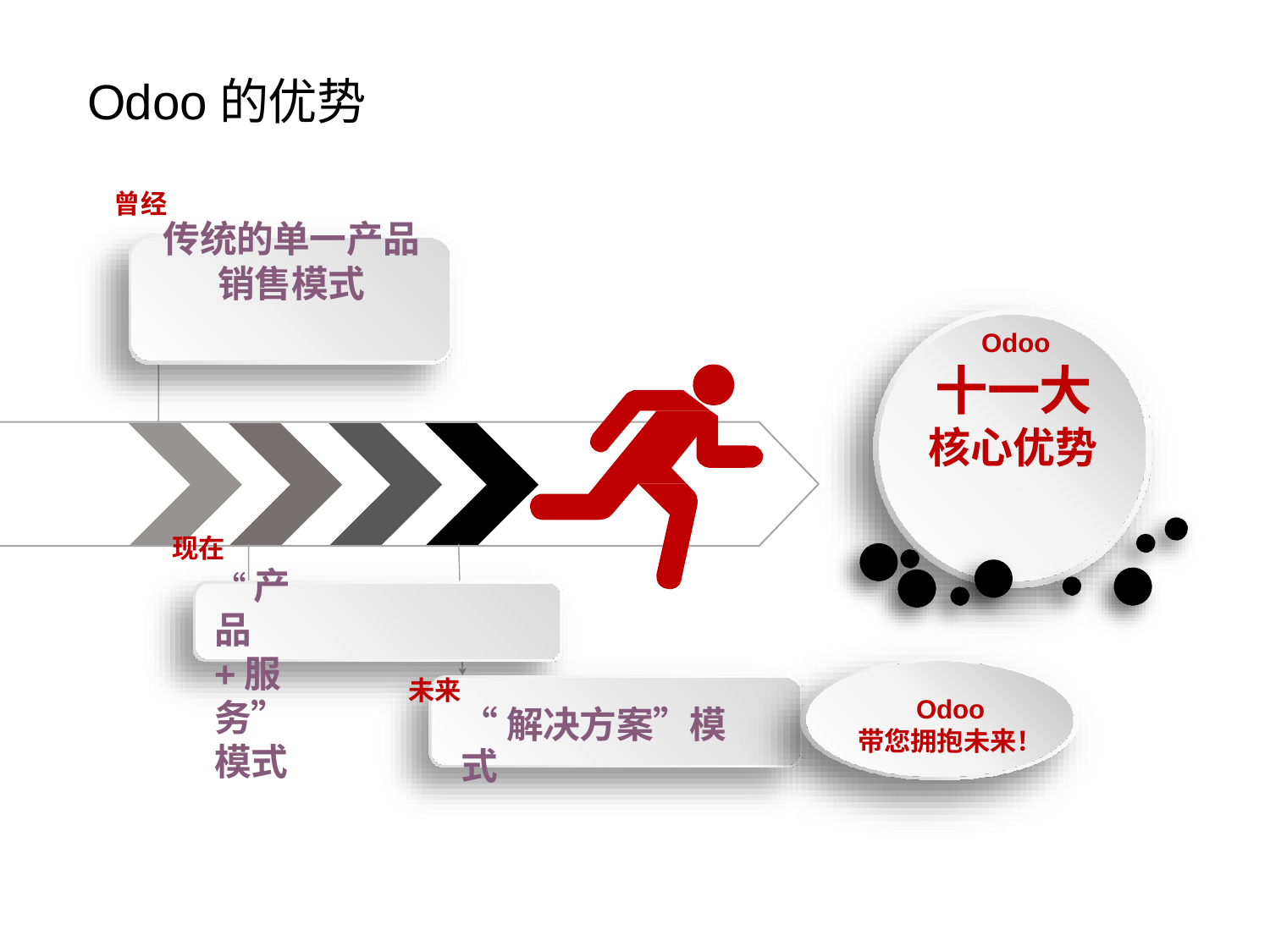

# Odoo的优势

曾经
传统的单一产品
销售模式
Odoo
十一大
核心优势

现在
“产品+服务”模式

未来
“解决方案”模式

Odoo
带您拥抱未来！
3